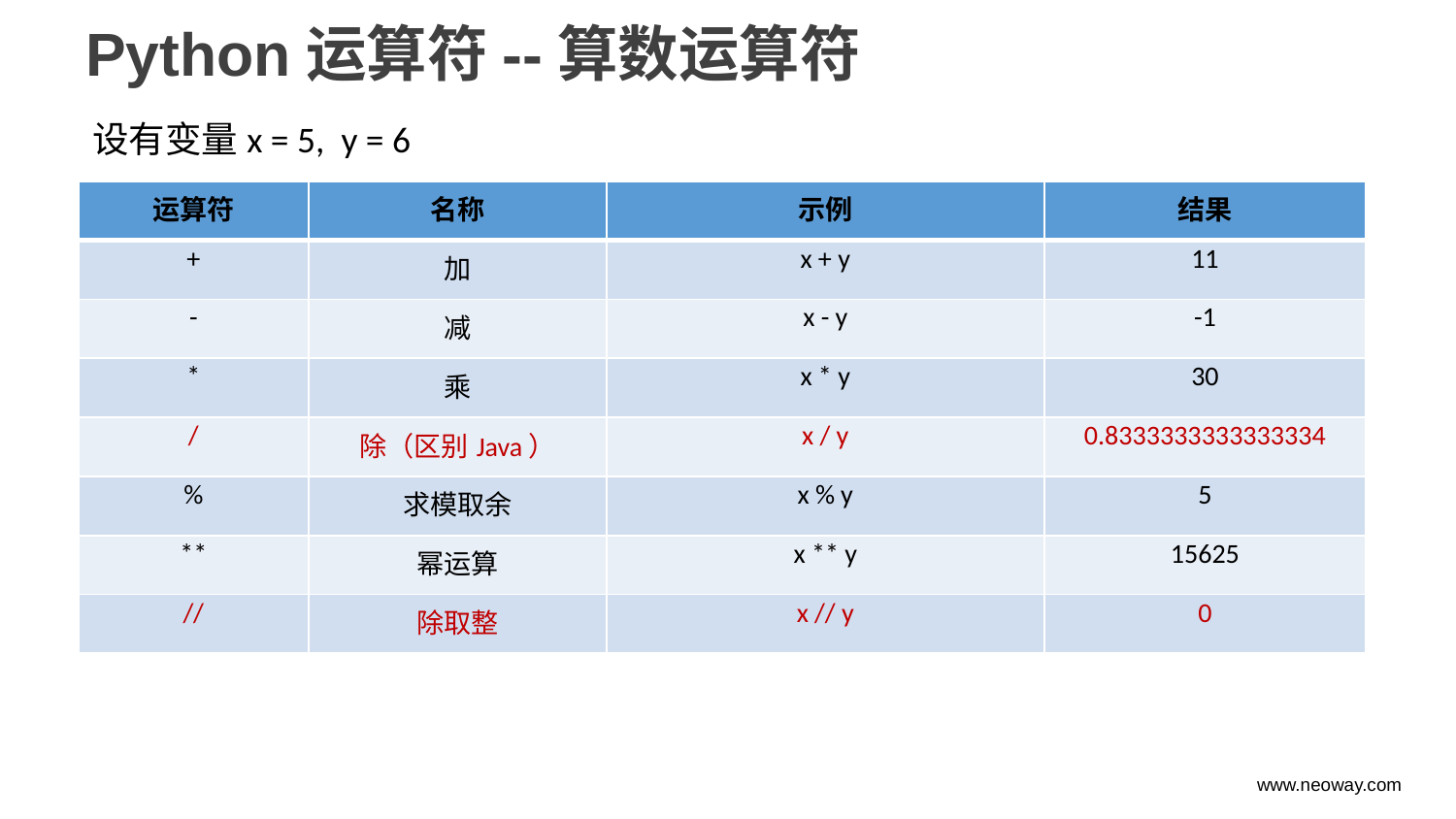

Python运算符--算数运算符
 设有变量x = 5,  y = 6
| 运算符 | 名称 | 示例 | 结果 |
| --- | --- | --- | --- |
| + | 加 | x + y | 11 |
| - | 减 | x - y | -1 |
| \* | 乘 | x \* y | 30 |
| / | 除（区别Java） | x / y | 0.8333333333333334 |
| % | 求模取余 | x % y | 5 |
| \*\* | 幂运算 | x \*\* y | 15625 |
| // | 除取整 | x // y | 0 |